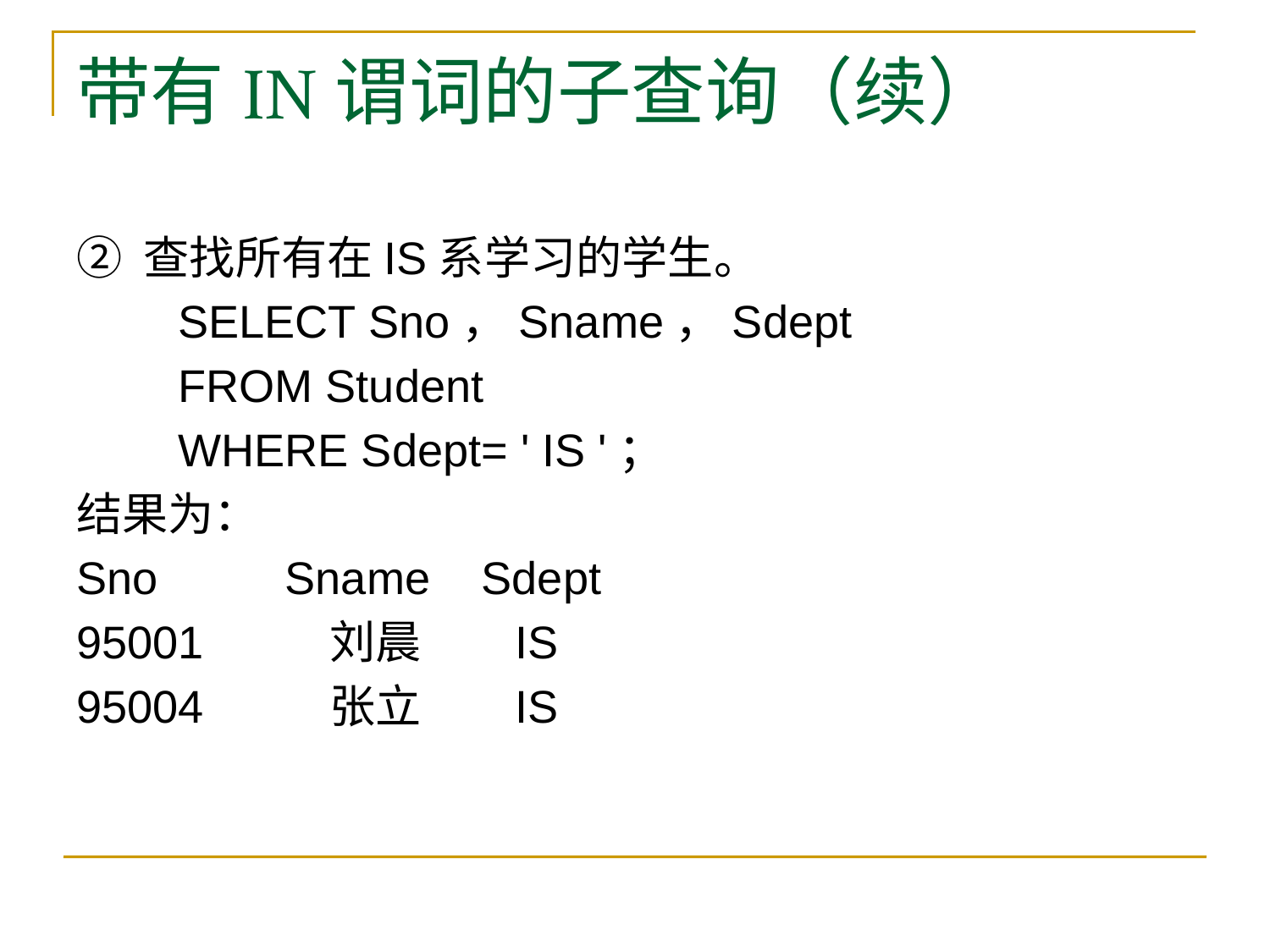

# 带有IN谓词的子查询（续）
② 查找所有在IS系学习的学生。
        SELECT Sno，Sname，Sdept
        FROM Student
        WHERE Sdept= ' IS '；
结果为：
Sno          Sname    Sdept
95001         刘晨        IS
95004         张立        IS